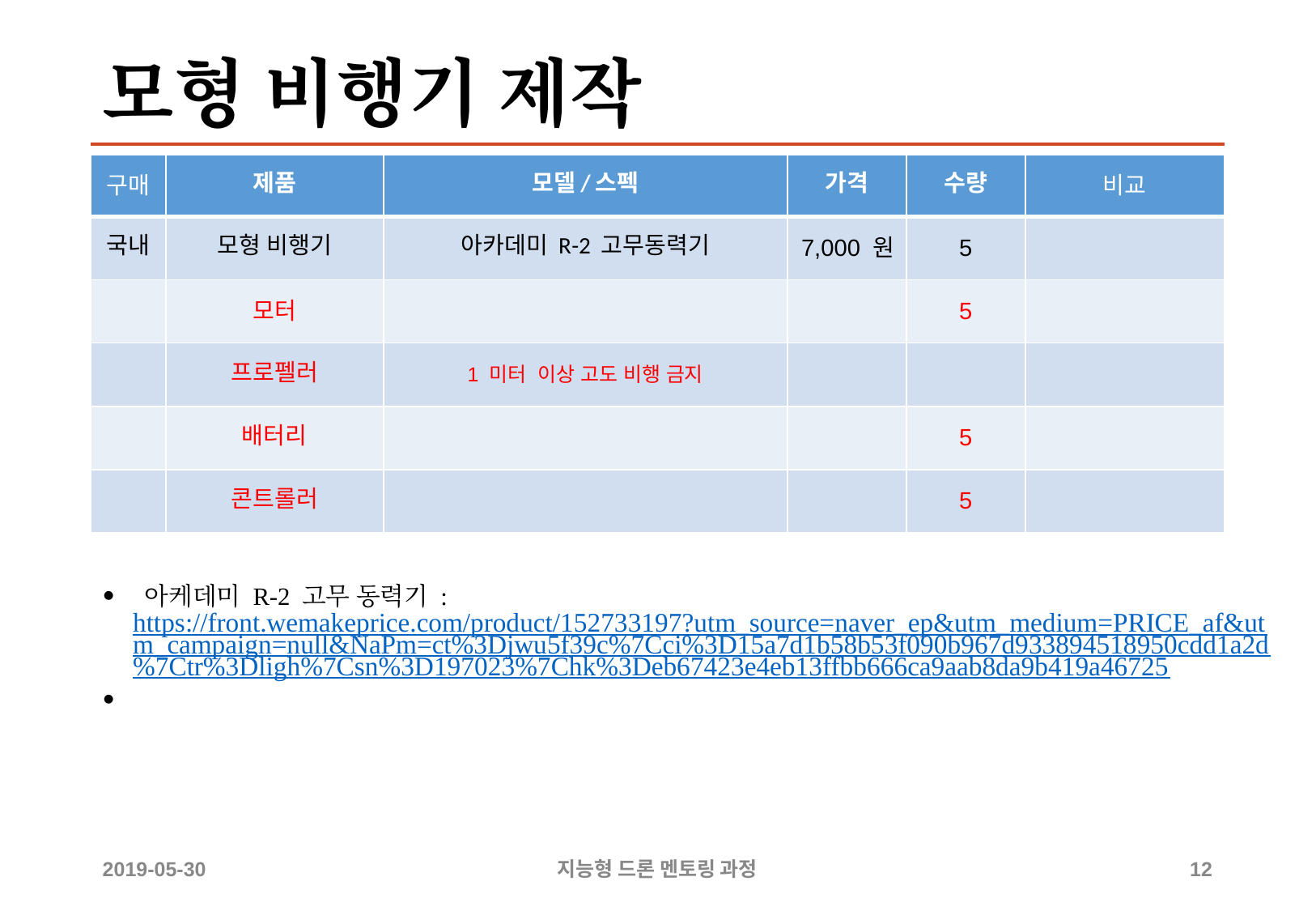

# 모형 비행기 제작
| 구매 | 제품 | 모델/스펙 | 가격 | 수량 | 비교 |
| --- | --- | --- | --- | --- | --- |
| 국내 | 모형 비행기 | 아카데미 R-2 고무동력기 | 7,000 원 | 5 |  |
|  | 모터 |  |  | 5 |  |
|  | 프로펠러 | 1 미터 이상 고도 비행 금지 |  |  |  |
|  | 배터리 |  |  | 5 |  |
|  | 콘트롤러 |  |  | 5 |  |
 아케데미 R-2 고무 동력기 : https://front.wemakeprice.com/product/152733197?utm_source=naver_ep&utm_medium=PRICE_af&utm_campaign=null&NaPm=ct%3Djwu5f39c%7Cci%3D15a7d1b58b53f090b967d933894518950cdd1a2d%7Ctr%3Dligh%7Csn%3D197023%7Chk%3Deb67423e4eb13ffbb666ca9aab8da9b419a46725

2019-05-30
지능형 드론 멘토링 과정
12